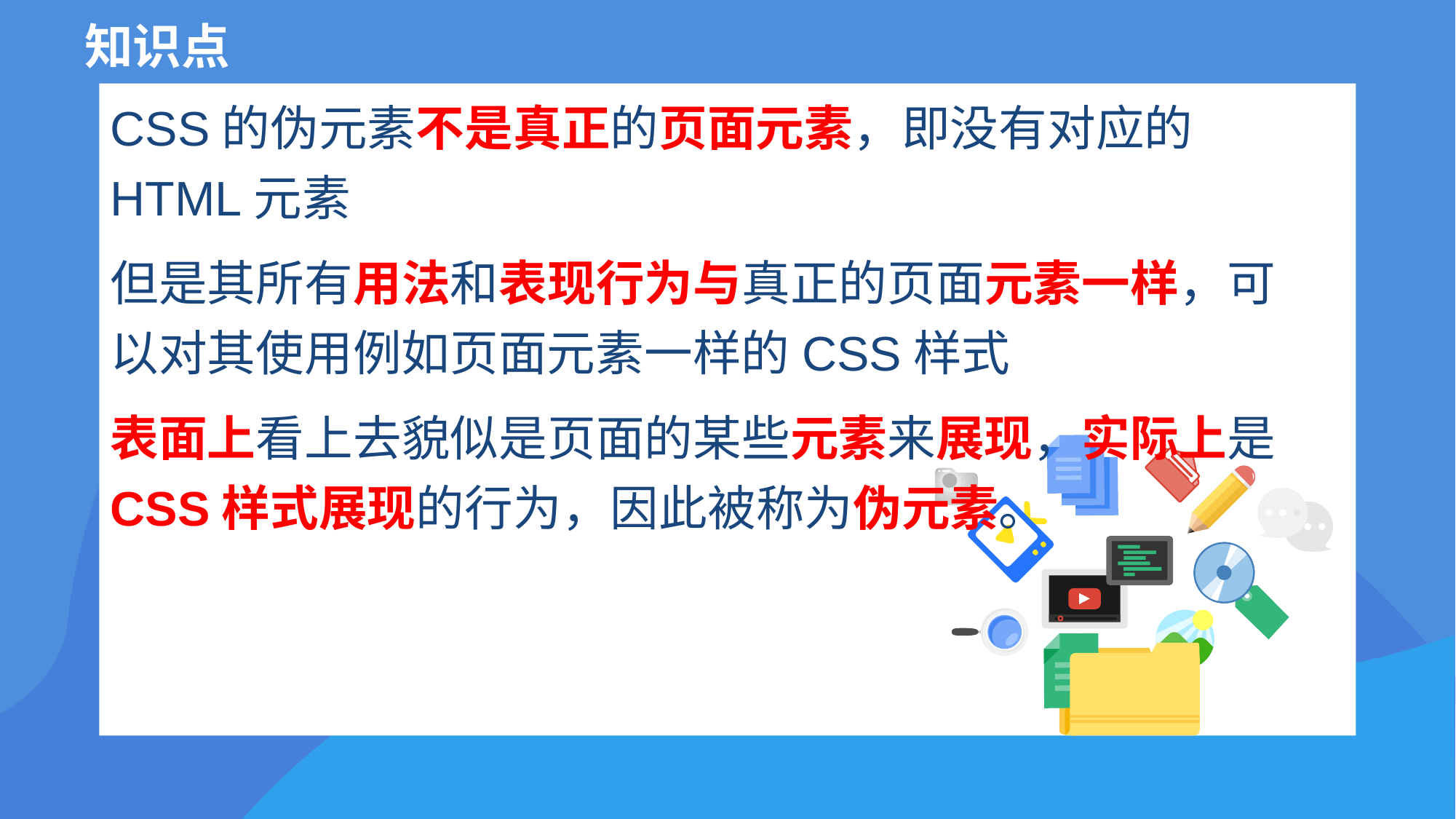

知识点
CSS的伪元素不是真正的页面元素，即没有对应的HTML元素
但是其所有用法和表现行为与真正的页面元素一样，可以对其使用例如页面元素一样的CSS样式
表面上看上去貌似是页面的某些元素来展现，实际上是CSS样式展现的行为，因此被称为伪元素。